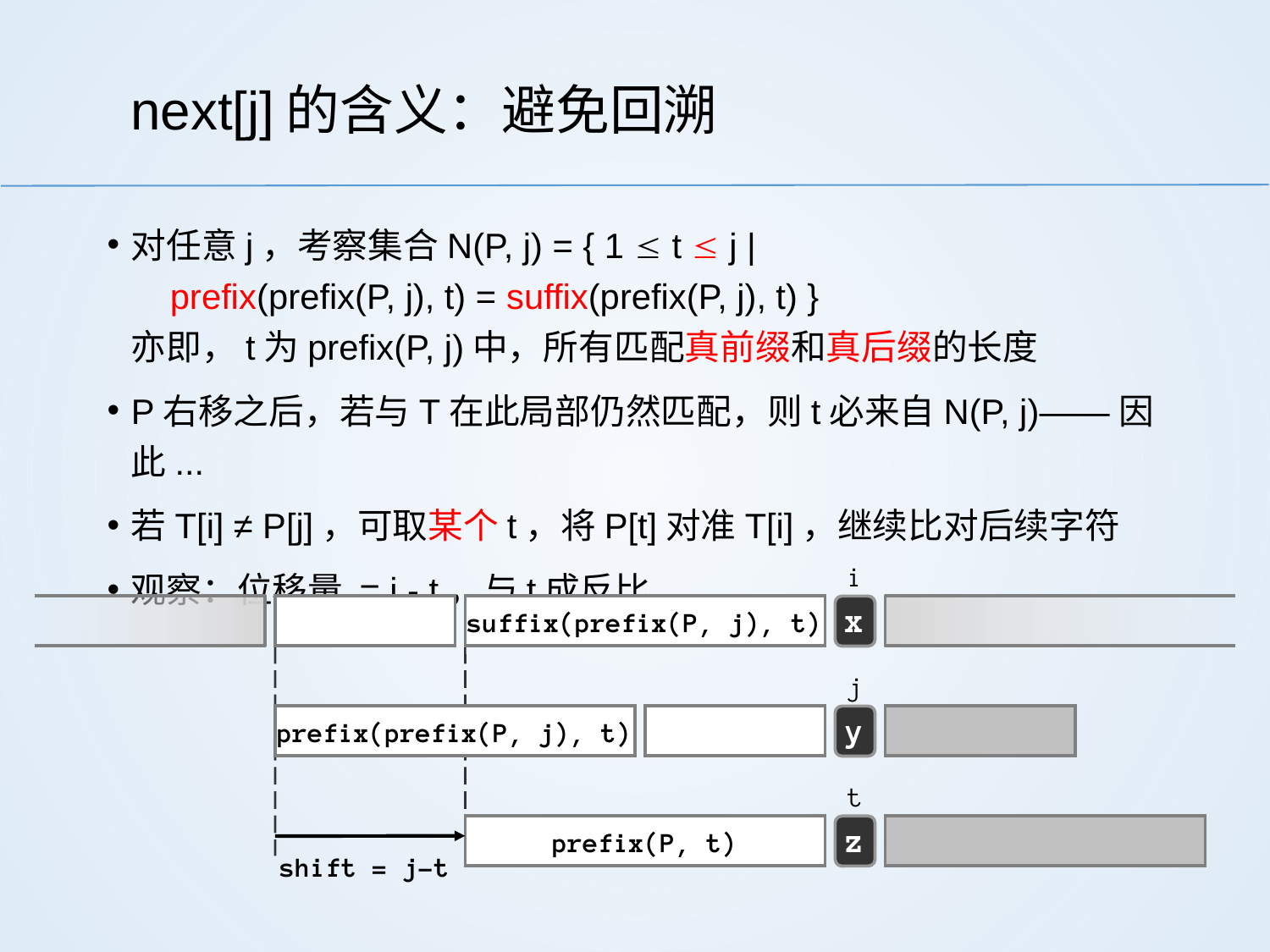

# next[j]的含义：避免回溯
对任意j，考察集合N(P, j) = { 1 ≤ t ≤ j |
    prefix(prefix(P, j), t) = suffix(prefix(P, j), t) }
亦即，t为prefix(P, j)中，所有匹配真前缀和真后缀的长度
P右移之后，若与T在此局部仍然匹配，则t必来自N(P, j)——因此...
若T[i] ≠ P[j]，可取某个t，将P[t]对准T[i]，继续比对后续字符
观察：位移量 = j - t，与t成反比
i

suffix(prefix(P, j), t)

x

j
prefix(prefix(P, j), t)

y
t
prefix(P, t)

z

shift = j-t